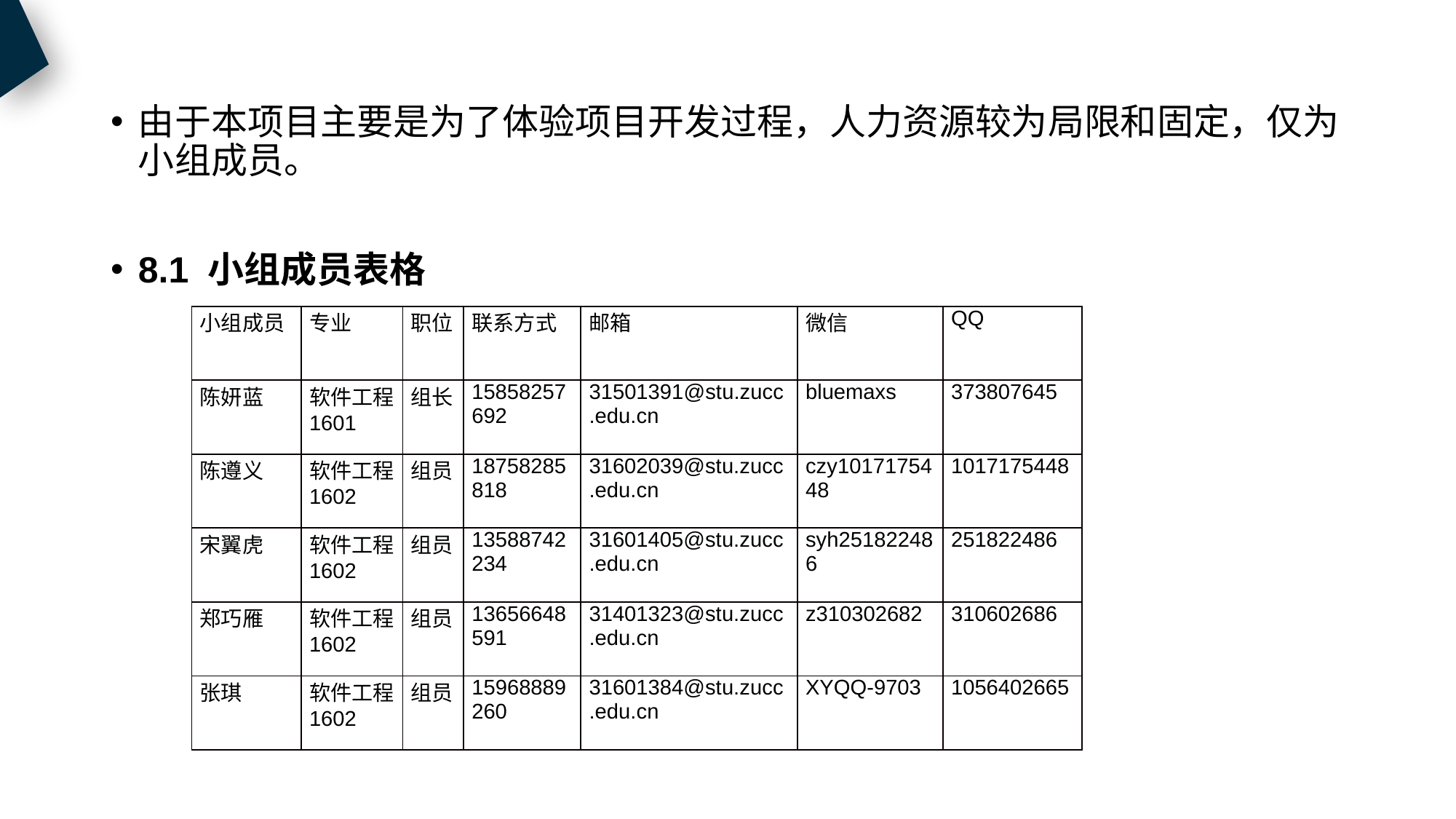

由于本项目主要是为了体验项目开发过程，人力资源较为局限和固定，仅为小组成员。

8.1 小组成员表格

| 小组成员 | 专业 | 职位 | 联系方式 | 邮箱 | 微信 | QQ |
| --- | --- | --- | --- | --- | --- | --- |
| 陈妍蓝 | 软件工程1601 | 组长 | 15858257692 | 31501391@stu.zucc.edu.cn | bluemaxs | 373807645 |
| 陈遵义 | 软件工程1602 | 组员 | 18758285818 | 31602039@stu.zucc.edu.cn | czy1017175448 | 1017175448 |
| 宋翼虎 | 软件工程1602 | 组员 | 13588742234 | 31601405@stu.zucc.edu.cn | syh251822486 | 251822486 |
| 郑巧雁 | 软件工程1602 | 组员 | 13656648591 | 31401323@stu.zucc.edu.cn | z310302682 | 310602686 |
| 张琪 | 软件工程1602 | 组员 | 15968889260 | 31601384@stu.zucc.edu.cn | XYQQ-9703 | 1056402665 |